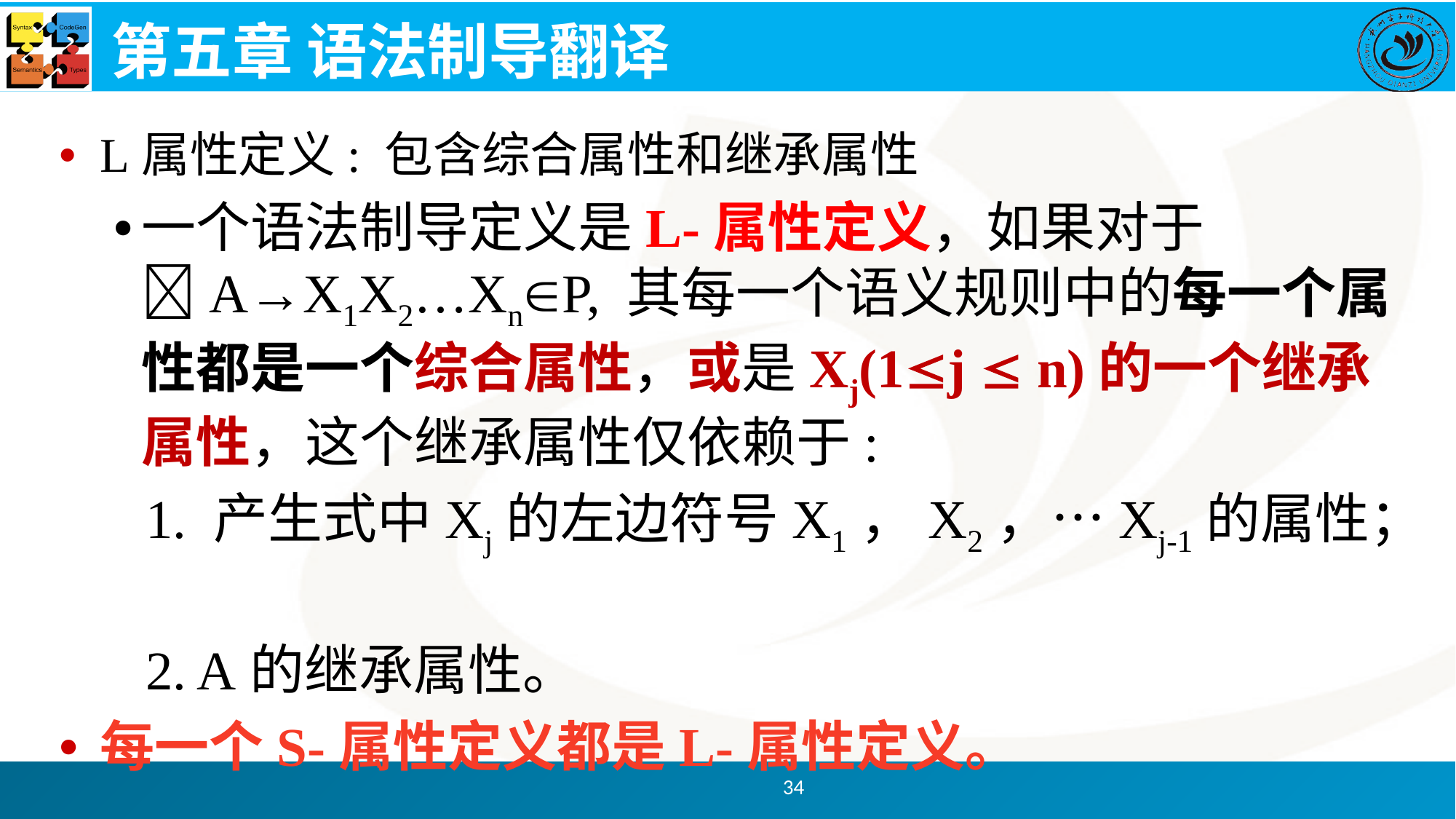

# 第五章 语法制导翻译
L属性定义: 包含综合属性和继承属性
一个语法制导定义是L-属性定义，如果对于∀A→X1X2…Xn∈P, 其每一个语义规则中的每一个属性都是一个综合属性，或是Xj(1≤j ≤ n)的一个继承属性，这个继承属性仅依赖于:
1. 产生式中Xj的左边符号X1，X2，…Xj-1的属性；
2. A的继承属性。
每一个S-属性定义都是L-属性定义。
34